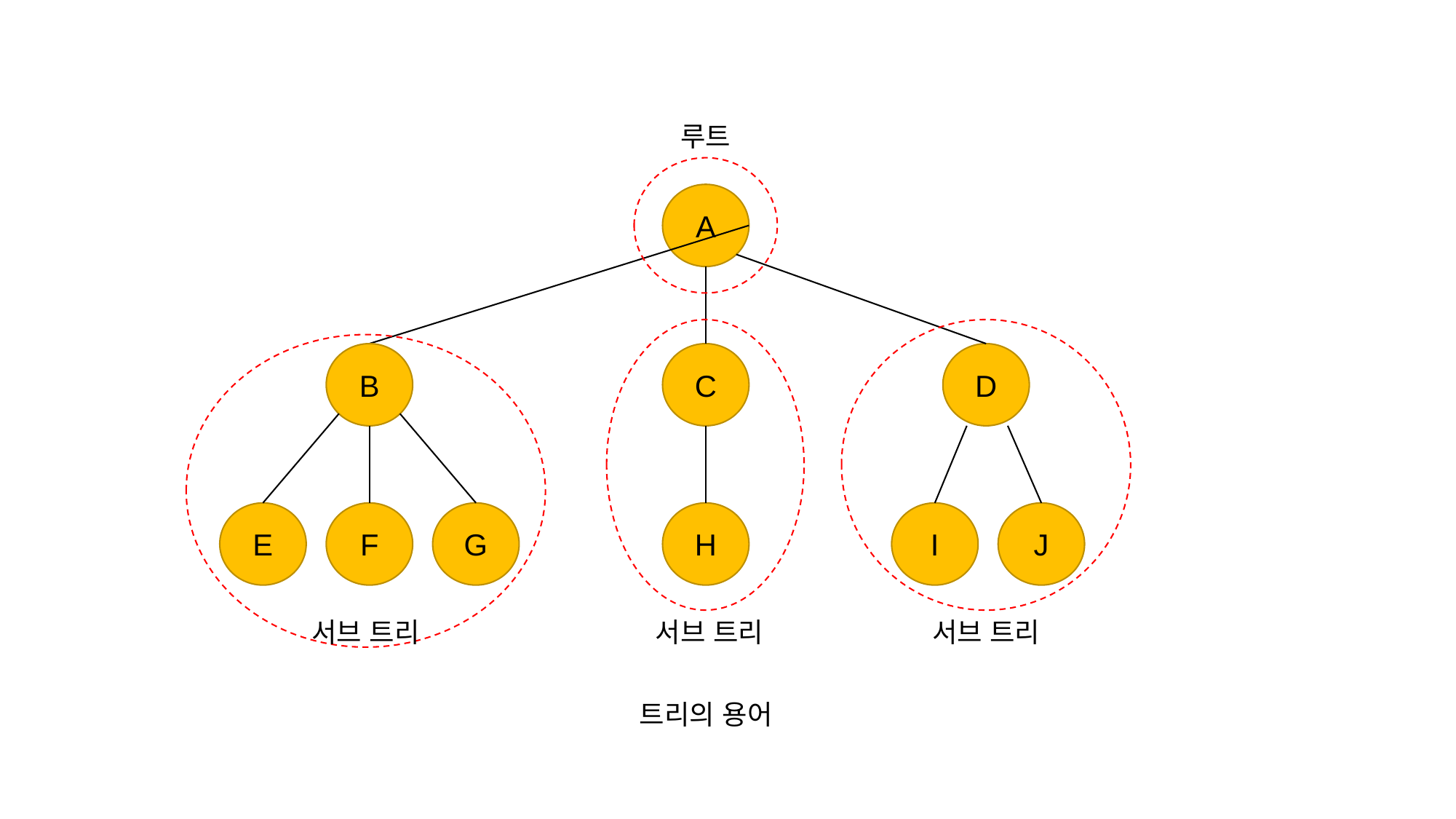

루트

A
B
E
F
G
C
D
I
J
H

서브 트리
서브 트리
서브 트리
트리의 용어